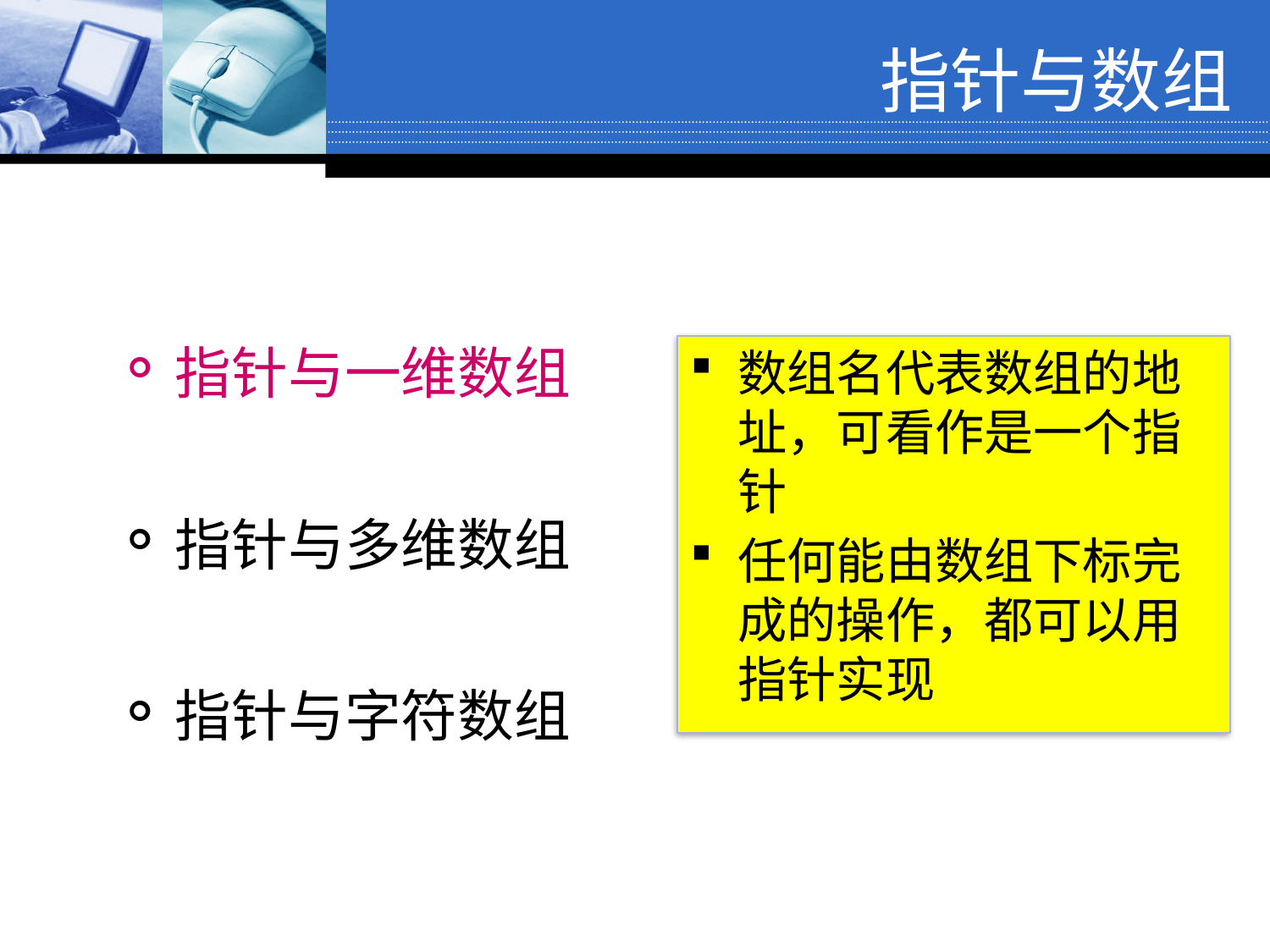

# 指针与数组
指针与一维数组

指针与多维数组

指针与字符数组
数组名代表数组的地址，可看作是一个指针
任何能由数组下标完成的操作，都可以用指针实现